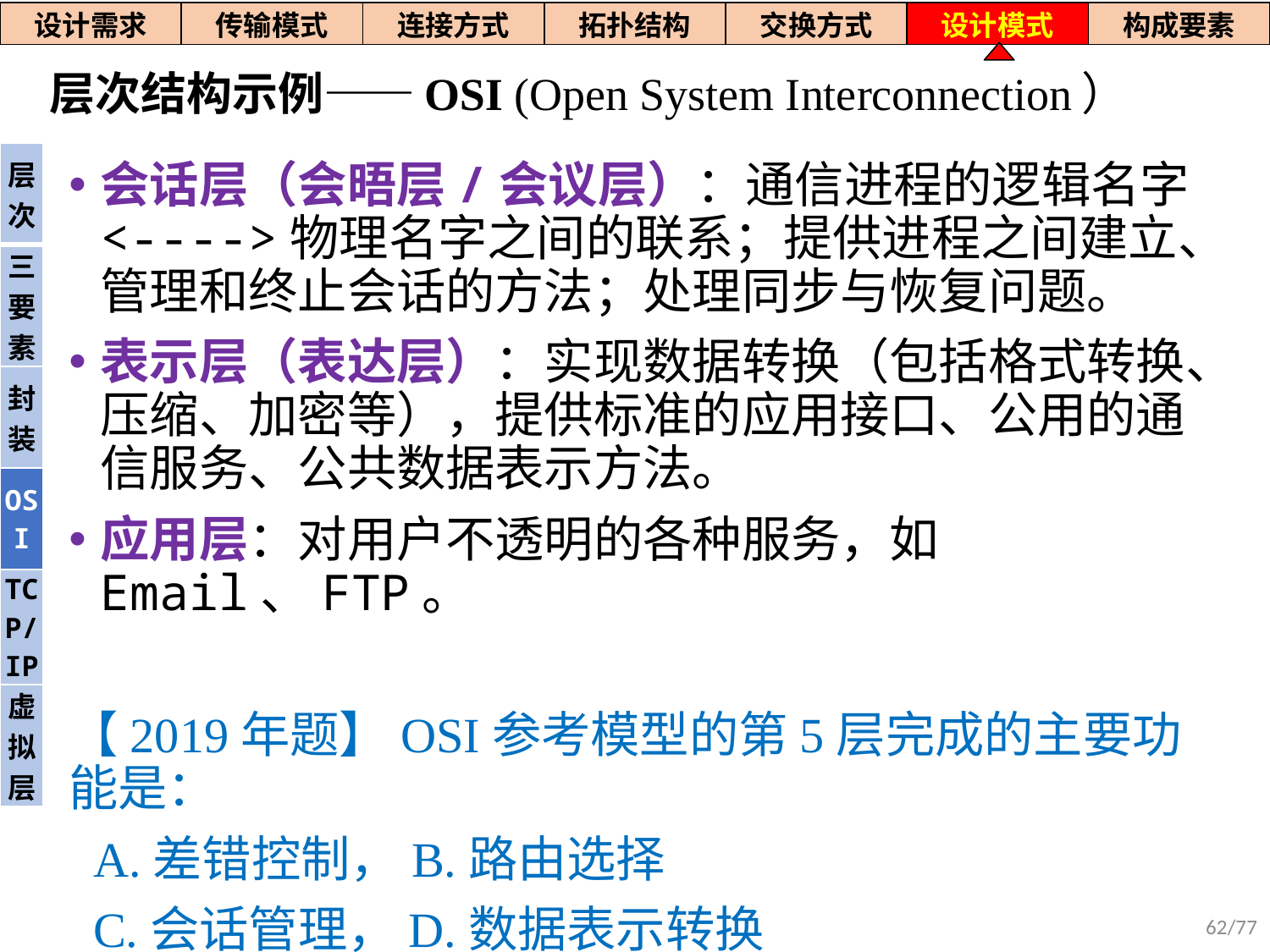

| 设计需求 | 传输模式 | 连接方式 | 拓扑结构 | 交换方式 | 设计模式 | 构成要素 |
| --- | --- | --- | --- | --- | --- | --- |

# 层次结构示例——OSI (Open System Interconnection）
| 层次 |
| --- |
| 三要素 |
| 封装 |
| OSI |
| TCP/IP |
| 虚拟层 |
会话层（会晤层/会议层）：通信进程的逻辑名字<---->物理名字之间的联系；提供进程之间建立、管理和终止会话的方法；处理同步与恢复问题。
表示层（表达层）：实现数据转换（包括格式转换、压缩、加密等），提供标准的应用接口、公用的通信服务、公共数据表示方法。
应用层：对用户不透明的各种服务，如Email、FTP。

【2019年题】OSI参考模型的第5层完成的主要功能是：
  A.差错控制，B.路由选择
  C.会话管理，D.数据表示转换
62/77